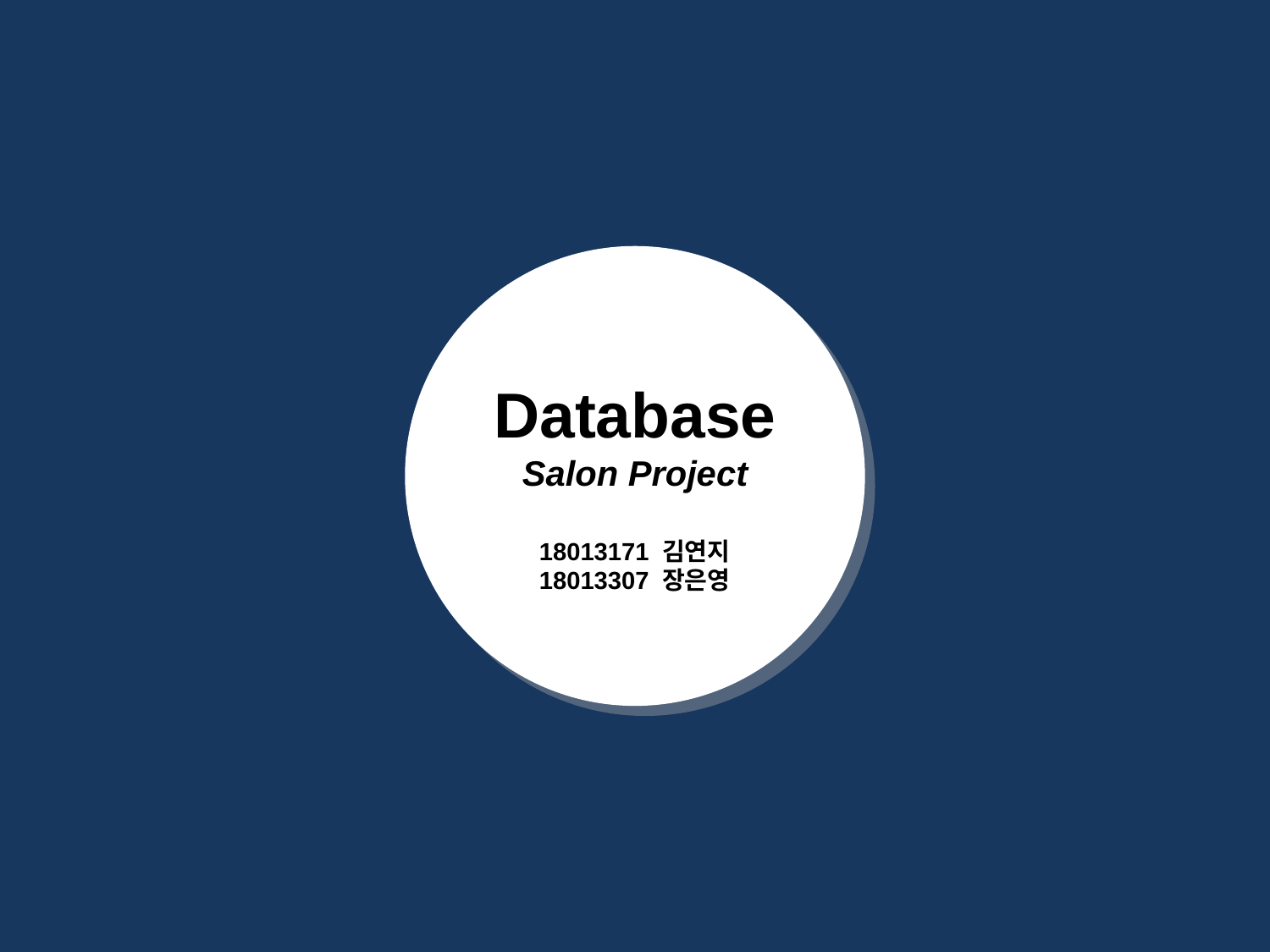

Database
Salon Project

18013171 김연지
18013307 장은영